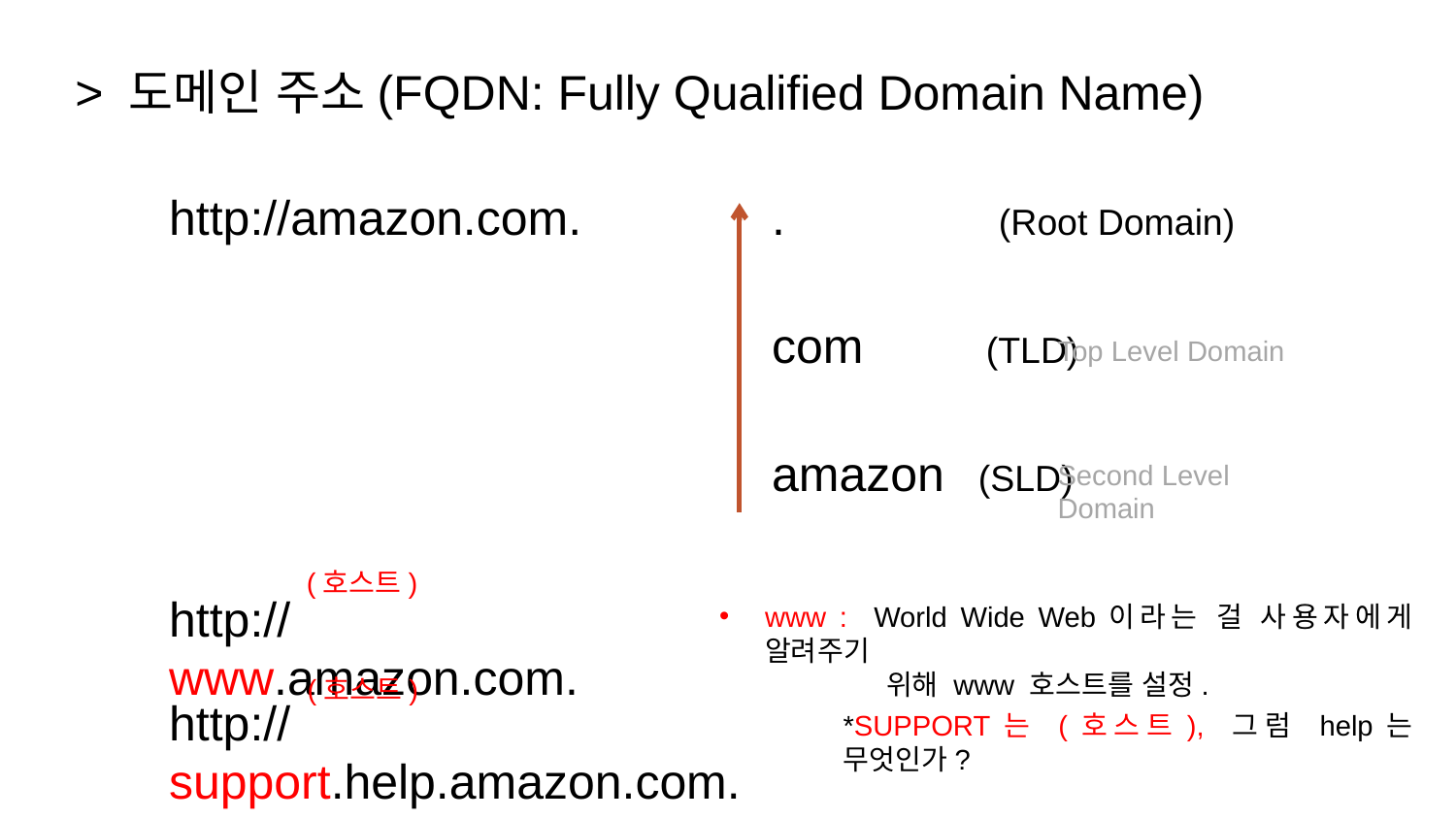

> 도메인 주소(FQDN: Fully Qualified Domain Name)
http://amazon.com.
.                     (Root Domain)

com         (TLD)
Top Level Domain
amazon   (SLD)
Second Level Domain
(호스트)
http://www.amazon.com.
www :  World Wide Web이라는 걸 사용자에게 알려주기
                    위해 www 호스트를 설정.
(호스트)
http://support.help.amazon.com.
*SUPPORT는 (호스트), 그럼 help는 무엇인가?